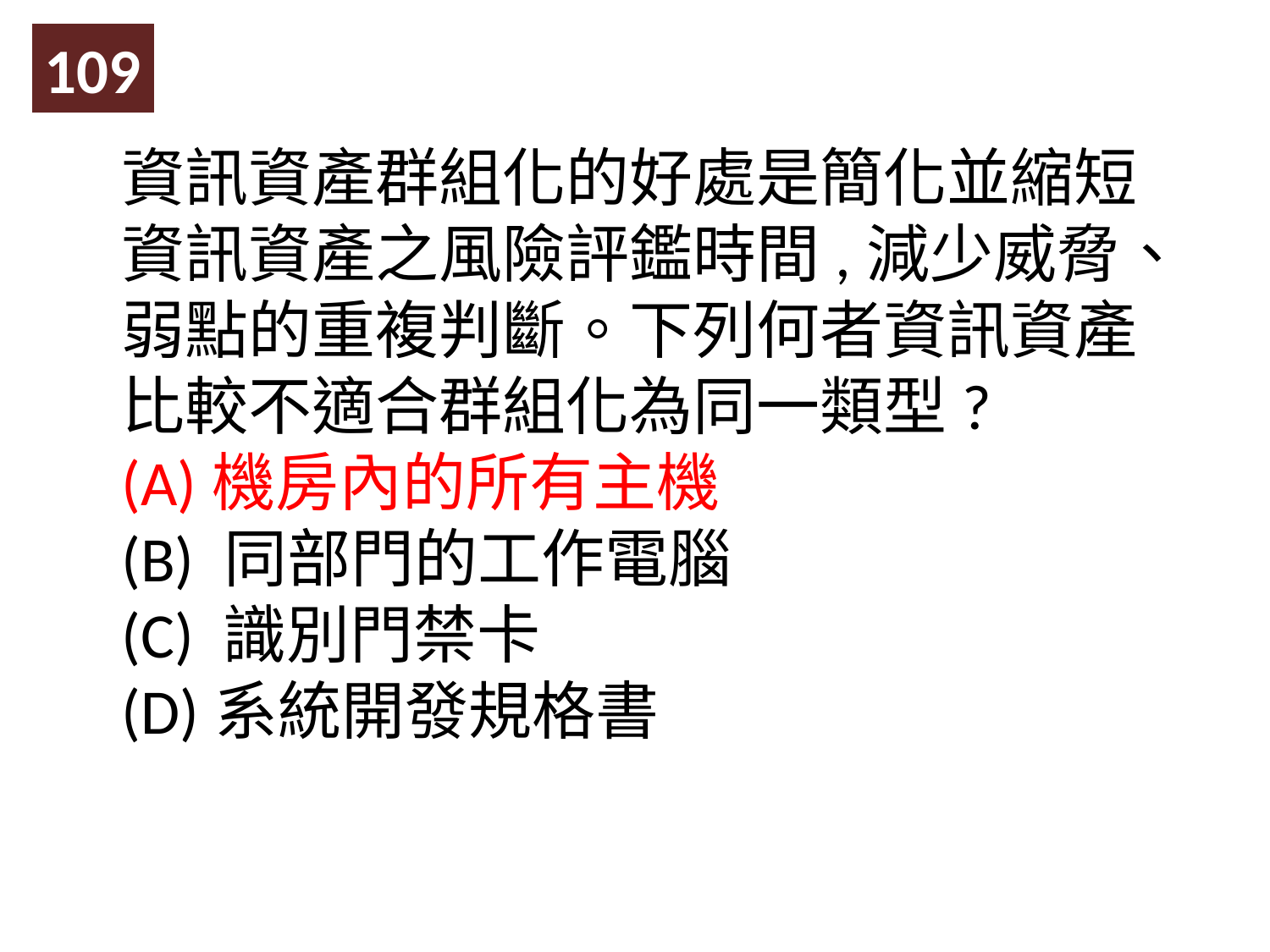

109
資訊資產群組化的好處是簡化並縮短資訊資產之風險評鑑時間,減少威脅、弱點的重複判斷。下列何者資訊資產比較不適合群組化為同一類型?
(A)機房內的所有主機
(B) 同部門的工作電腦
(C) 識別門禁卡
(D)系統開發規格書